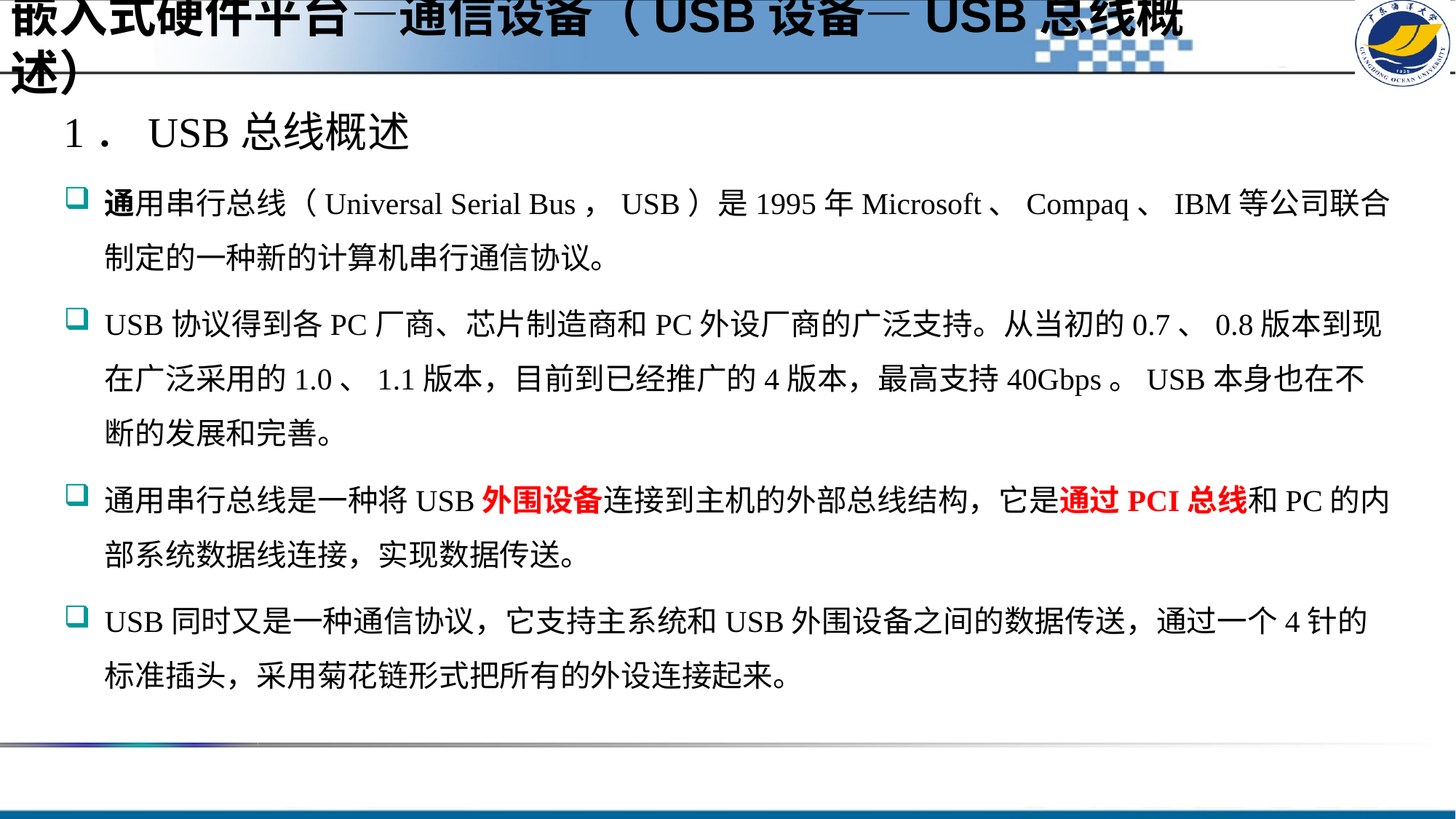

嵌入式硬件平台—通信设备（USB设备—USB总线概述）
# 1．USB总线概述
通用串行总线（Universal Serial Bus，USB）是1995年Microsoft、Compaq、IBM等公司联合制定的一种新的计算机串行通信协议。
USB协议得到各PC厂商、芯片制造商和PC外设厂商的广泛支持。从当初的0.7、0.8版本到现在广泛采用的1.0、1.1版本，目前到已经推广的4版本，最高支持40Gbps。USB本身也在不断的发展和完善。
通用串行总线是一种将USB外围设备连接到主机的外部总线结构，它是通过PCI总线和PC的内部系统数据线连接，实现数据传送。
USB同时又是一种通信协议，它支持主系统和USB外围设备之间的数据传送，通过一个4针的标准插头，采用菊花链形式把所有的外设连接起来。

106